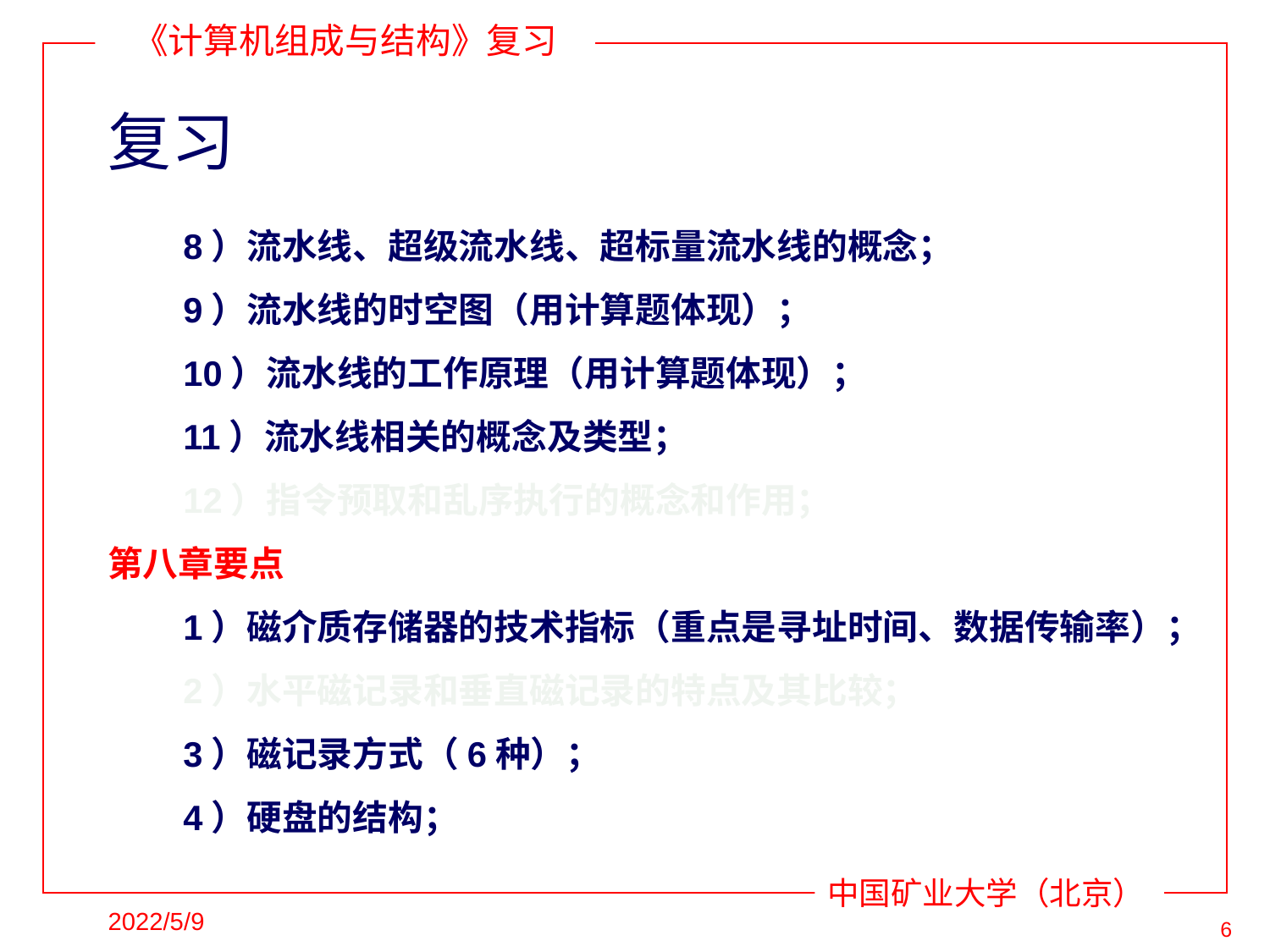

# 复习
8）流水线、超级流水线、超标量流水线的概念；
9）流水线的时空图（用计算题体现）；
10）流水线的工作原理（用计算题体现）；
11）流水线相关的概念及类型；
12）指令预取和乱序执行的概念和作用；
第八章要点
1）磁介质存储器的技术指标（重点是寻址时间、数据传输率）；
2）水平磁记录和垂直磁记录的特点及其比较；
3）磁记录方式（6种）；
4）硬盘的结构；
2022/5/9